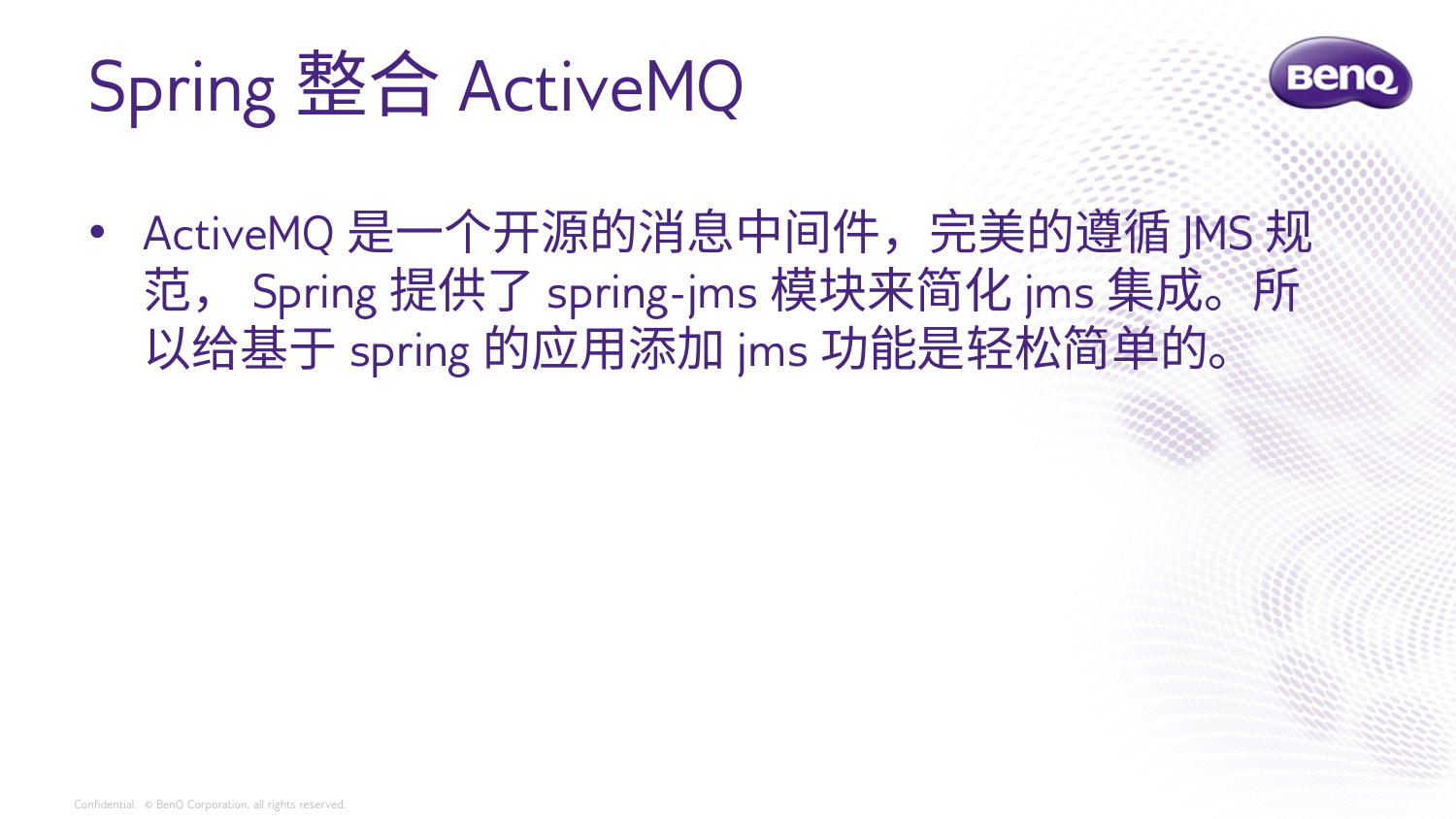

Spring整合ActiveMQ
ActiveMQ是一个开源的消息中间件，完美的遵循JMS规范，Spring提供了spring-jms模块来简化jms集成。所以给基于spring的应用添加jms功能是轻松简单的。